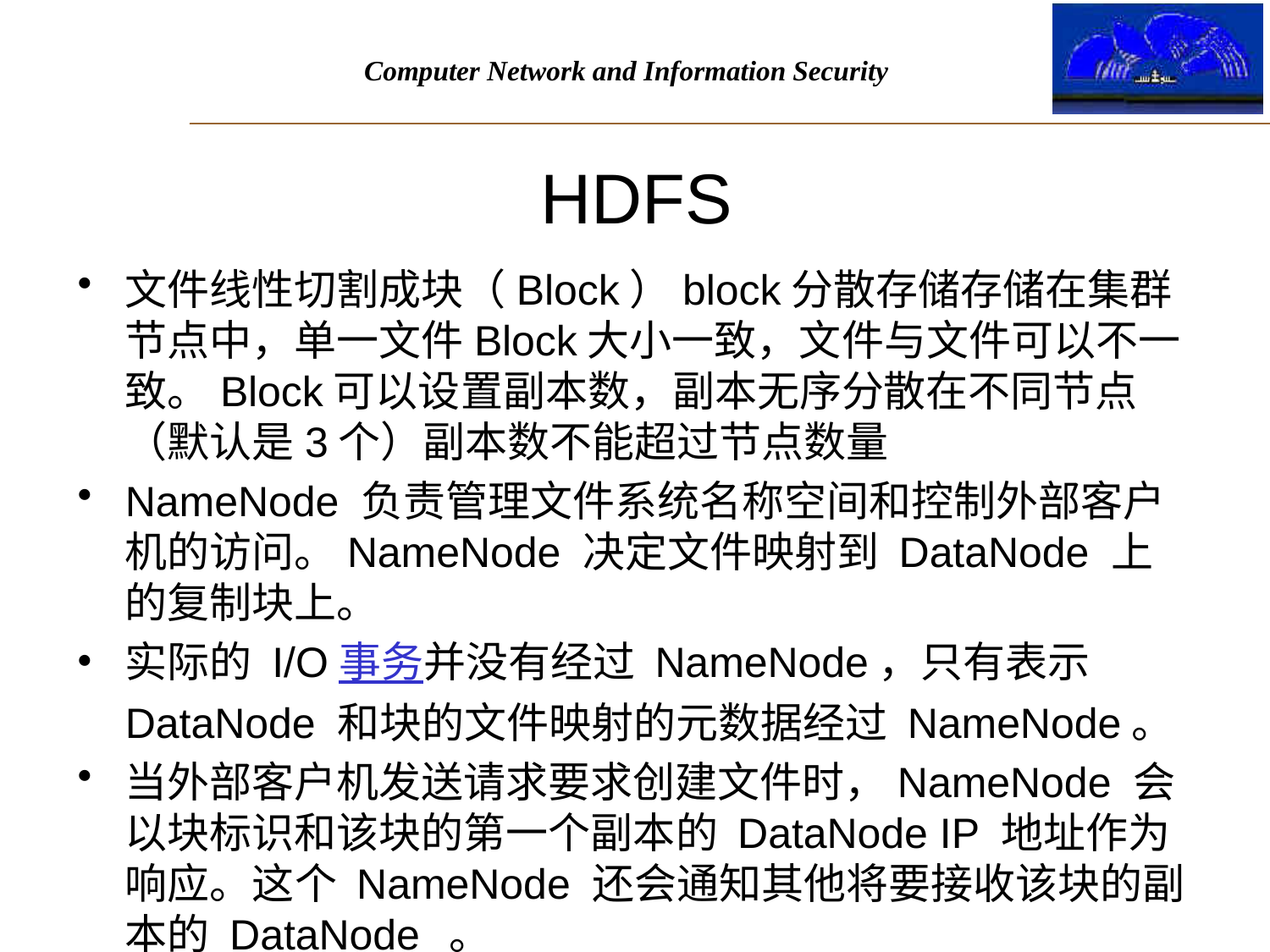

# HDFS
文件线性切割成块（Block）block分散存储存储在集群节点中，单一文件Block大小一致，文件与文件可以不一致。Block可以设置副本数，副本无序分散在不同节点（默认是3个）副本数不能超过节点数量
NameNode 负责管理文件系统名称空间和控制外部客户机的访问。NameNode 决定文件映射到 DataNode 上的复制块上。
实际的 I/O事务并没有经过 NameNode，只有表示 DataNode 和块的文件映射的元数据经过 NameNode。
当外部客户机发送请求要求创建文件时，NameNode 会以块标识和该块的第一个副本的 DataNode IP 地址作为响应。这个 NameNode 还会通知其他将要接收该块的副本的 DataNode  。